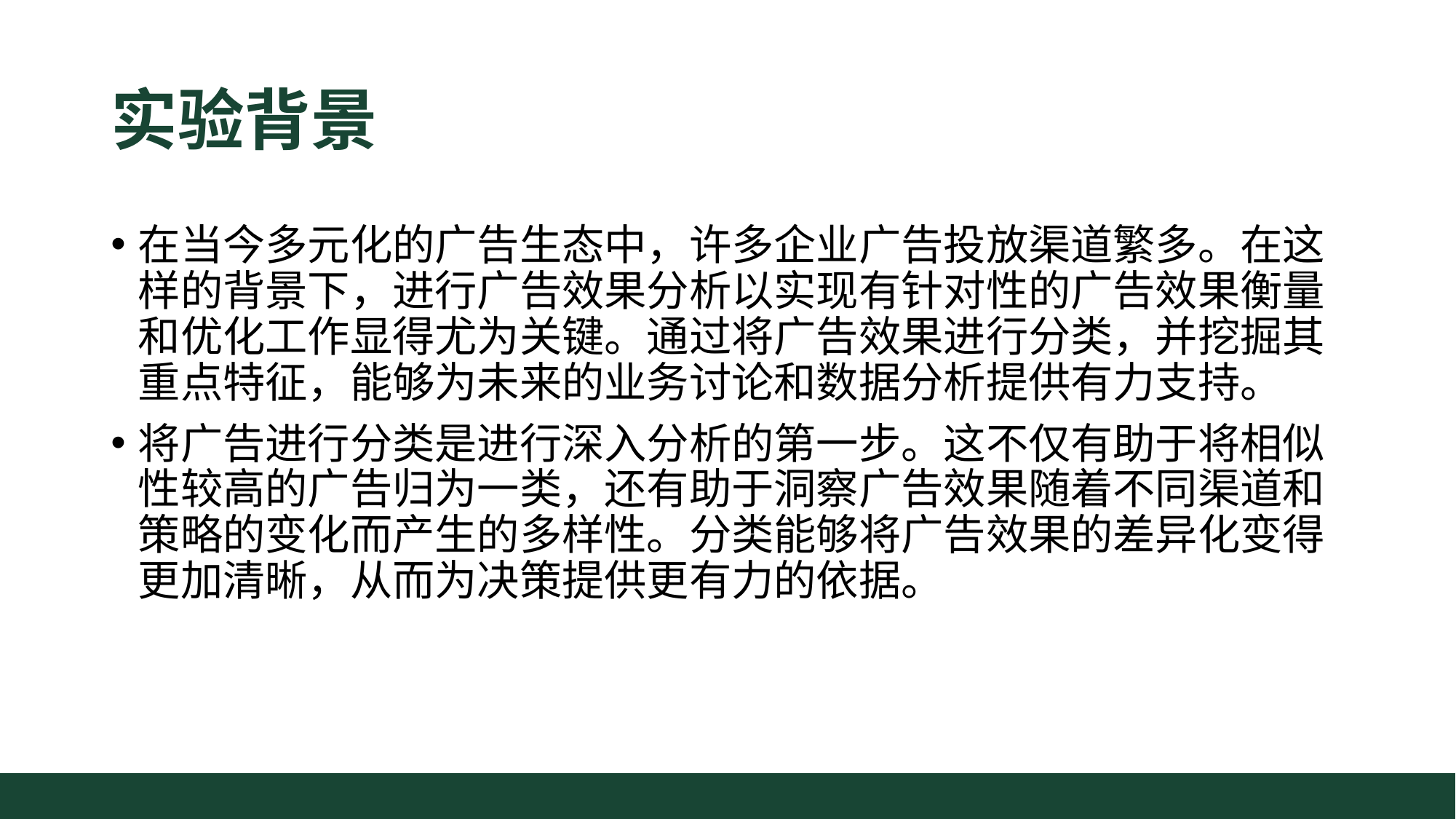

# 实验背景
在当今多元化的广告生态中，许多企业广告投放渠道繁多。在这样的背景下，进行广告效果分析以实现有针对性的广告效果衡量和优化工作显得尤为关键。通过将广告效果进行分类，并挖掘其重点特征，能够为未来的业务讨论和数据分析提供有力支持。
将广告进行分类是进行深入分析的第一步。这不仅有助于将相似性较高的广告归为一类，还有助于洞察广告效果随着不同渠道和策略的变化而产生的多样性。分类能够将广告效果的差异化变得更加清晰，从而为决策提供更有力的依据。